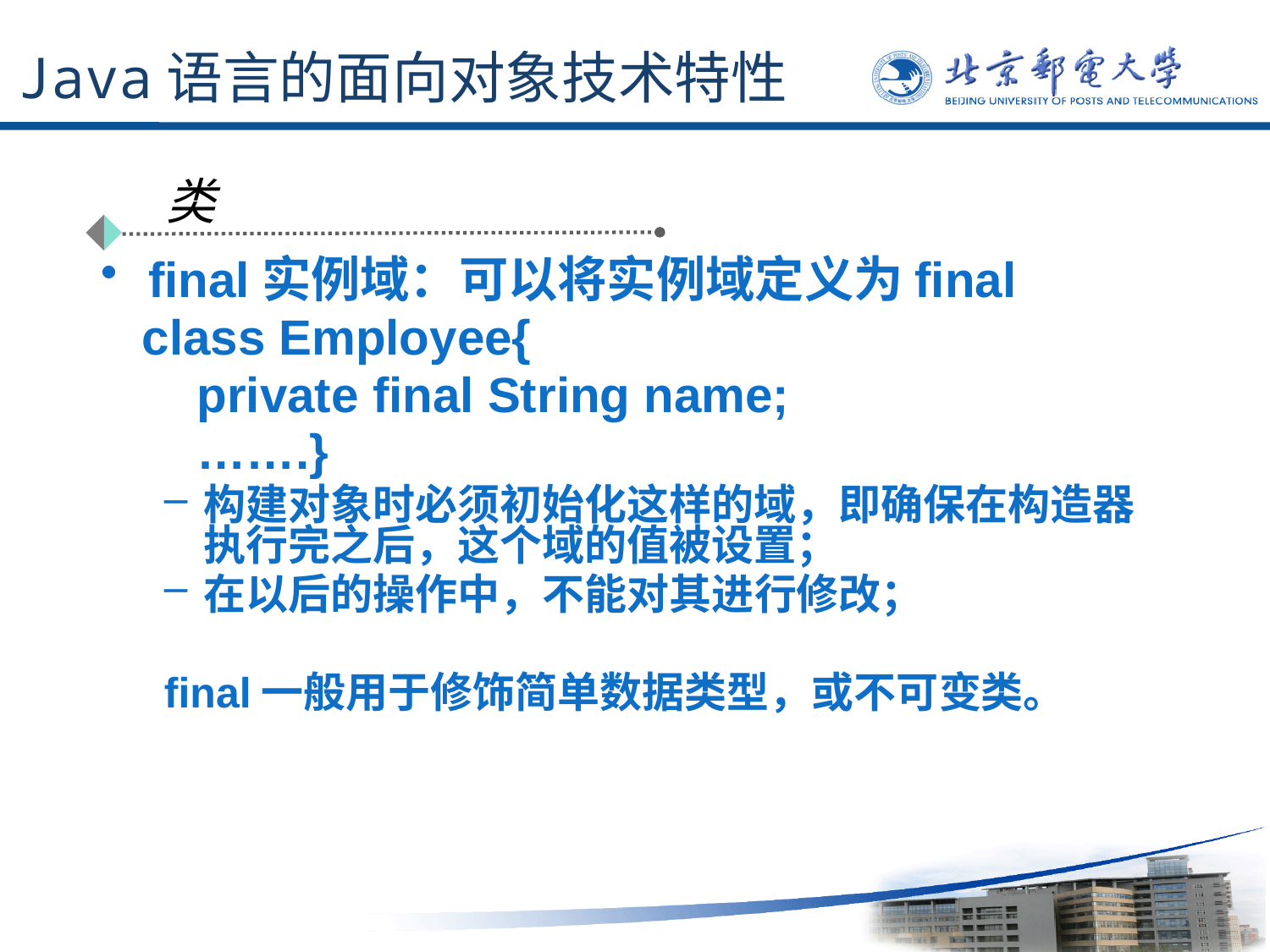

# Java语言的面向对象技术特性

类

final实例域：可以将实例域定义为final
   class Employee{
       private final String name;
       …….}
构建对象时必须初始化这样的域，即确保在构造器执行完之后，这个域的值被设置；
在以后的操作中，不能对其进行修改；

final一般用于修饰简单数据类型，或不可变类。